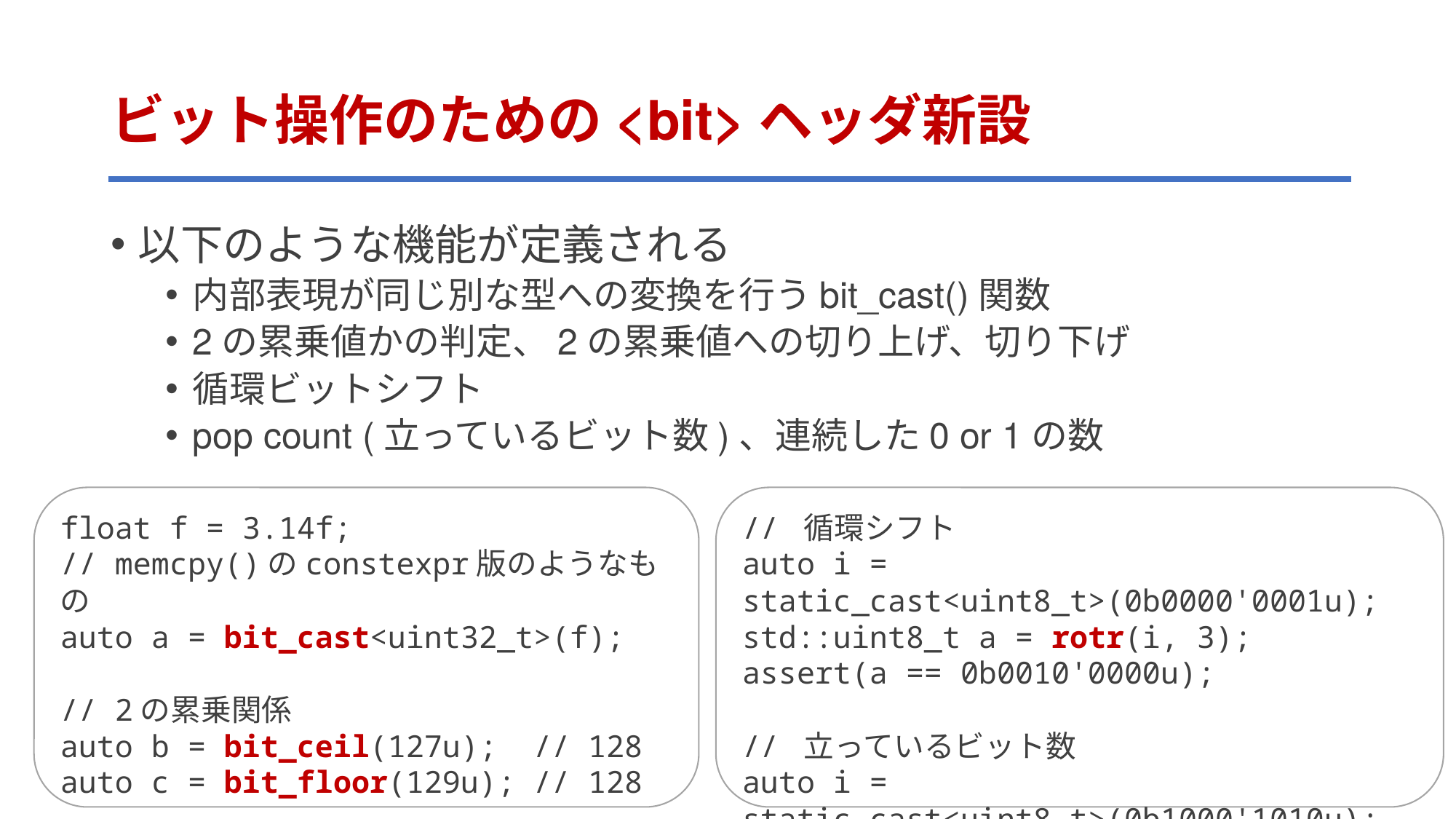

# ビット操作のための<bit>ヘッダ新設
以下のような機能が定義される
内部表現が同じ別な型への変換を行うbit_cast()関数
2の累乗値かの判定、2の累乗値への切り上げ、切り下げ
循環ビットシフト
pop count (立っているビット数)、連続した0 or 1の数
float f = 3.14f;
// memcpy()のconstexpr版のようなもの
auto a = bit_cast<uint32_t>(f);

// 2の累乗関係
auto b = bit_ceil(127u);  // 128
auto c = bit_floor(129u); // 128
// 循環シフト
auto i = static_cast<uint8_t>(0b0000'0001u);
std::uint8_t a = rotr(i, 3);
assert(a == 0b0010'0000u);

// 立っているビット数
auto i = static_cast<uint8_t>(0b1000'1010u);
int b = popcount(i); // 3